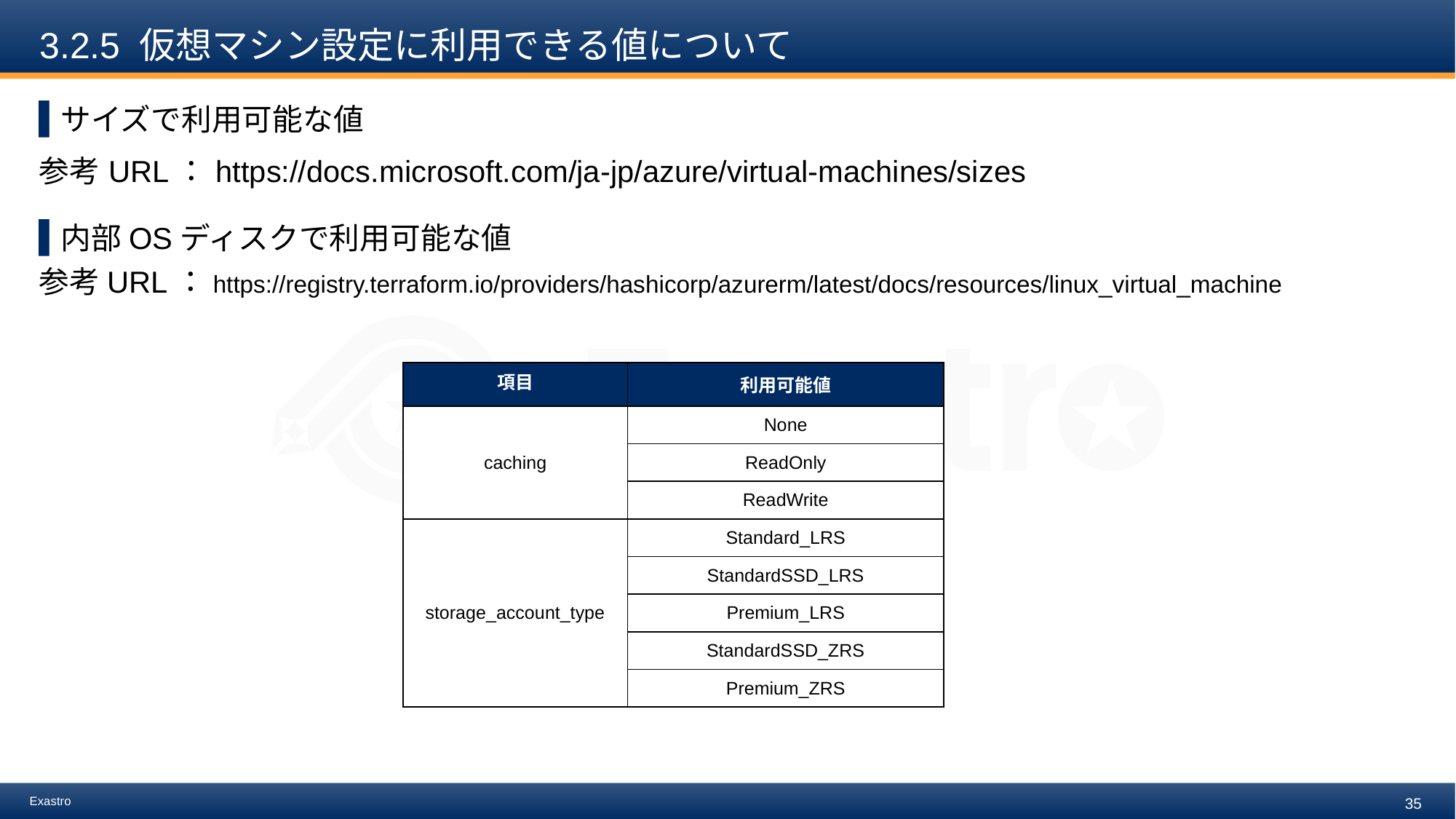

# 3.2.5 仮想マシン設定に利用できる値について
サイズで利用可能な値
参考URL：https://docs.microsoft.com/ja-jp/azure/virtual-machines/sizes
内部OSディスクで利用可能な値
参考URL：https://registry.terraform.io/providers/hashicorp/azurerm/latest/docs/resources/linux_virtual_machine
| 項目 | 利用可能値 |
| --- | --- |
| caching | None |
|  | ReadOnly |
|  | ReadWrite |
| storage\_account\_type | Standard\_LRS |
|  | StandardSSD\_LRS |
|  | Premium\_LRS |
|  | StandardSSD\_ZRS |
|  | Premium\_ZRS |